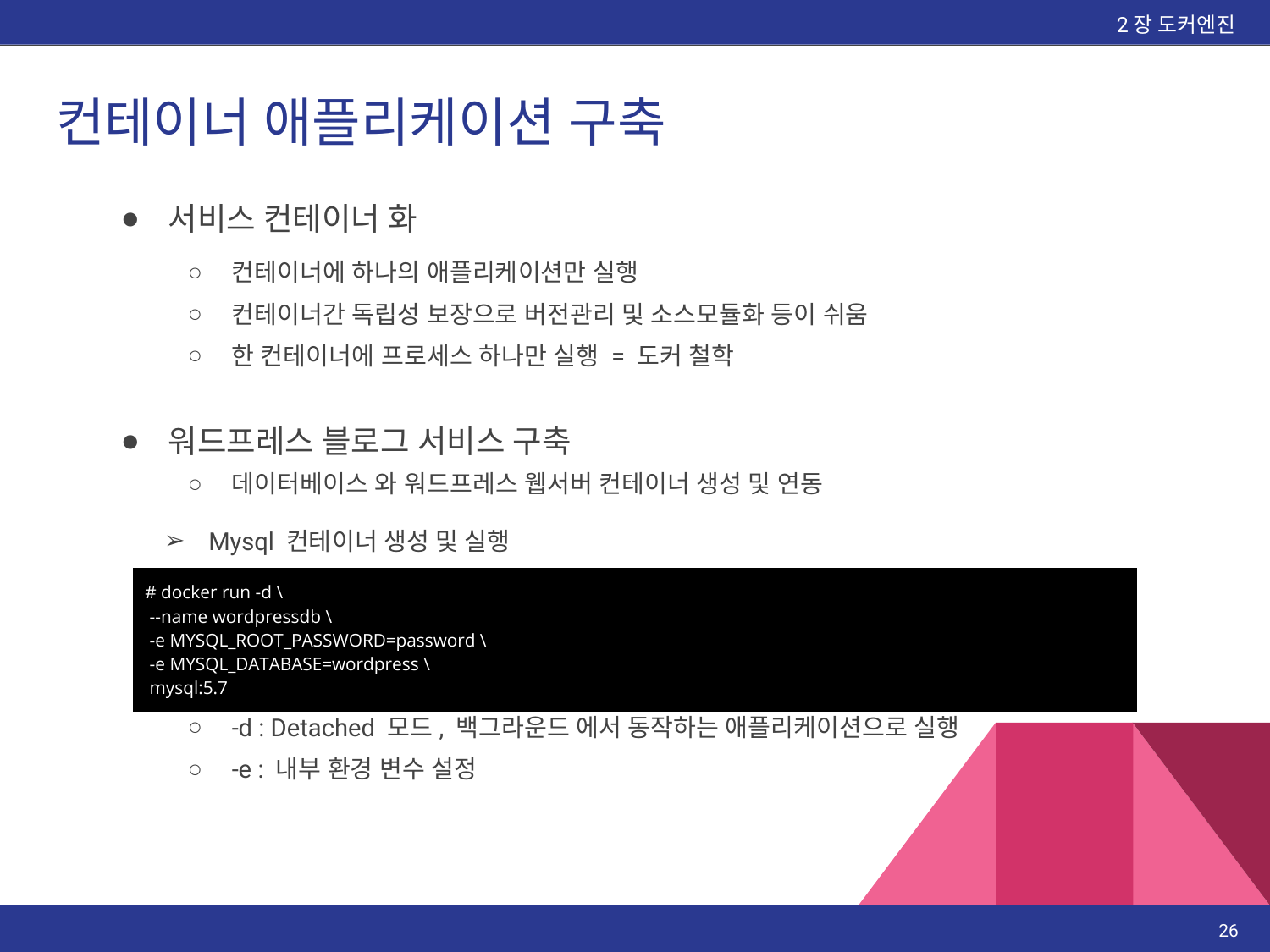

2장 도커엔진
# 컨테이너 애플리케이션 구축
서비스 컨테이너 화
컨테이너에 하나의 애플리케이션만 실행
컨테이너간 독립성 보장으로 버전관리 및 소스모듈화 등이 쉬움
한 컨테이너에 프로세스 하나만 실행 = 도커 철학

워드프레스 블로그 서비스 구축

데이터베이스 와 워드프레스 웹서버 컨테이너 생성 및 연동
Mysql 컨테이너 생성 및 실행

| # docker run -d \ --name wordpressdb \ -e MYSQL\_ROOT\_PASSWORD=password \ -e MYSQL\_DATABASE=wordpress \ mysql:5.7 |
| --- |
-d : Detached 모드, 백그라운드 에서 동작하는 애플리케이션으로 실행
-e : 내부 환경 변수 설정
26